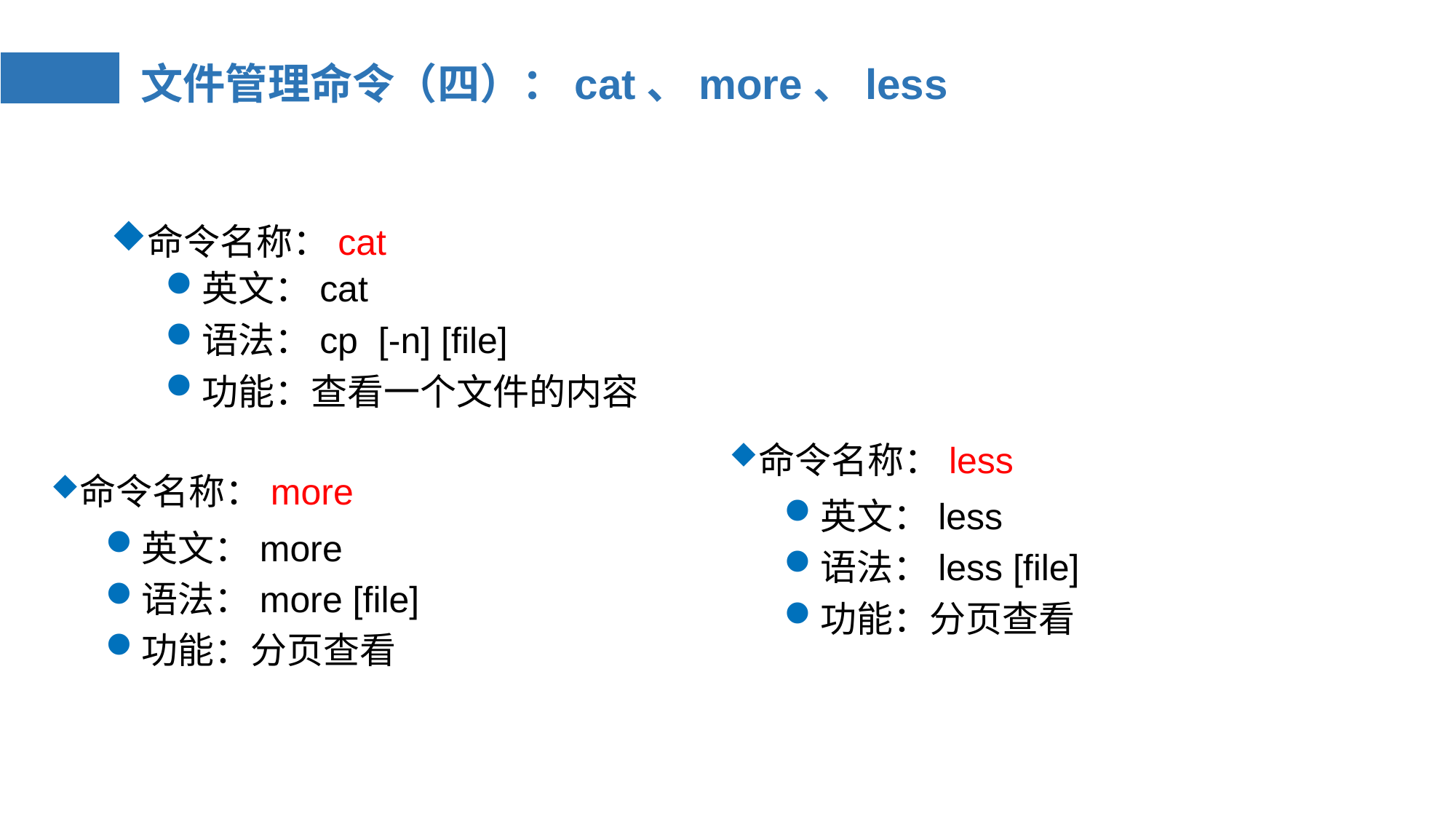

# 文件管理命令（四）：cat、more、less
命令名称：cat
英文：cat
语法：cp  [-n] [file]
功能：查看一个文件的内容

命令名称：less
英文：less
语法：less [file]
功能：分页查看

命令名称：more
英文：more
语法：more [file]
功能：分页查看